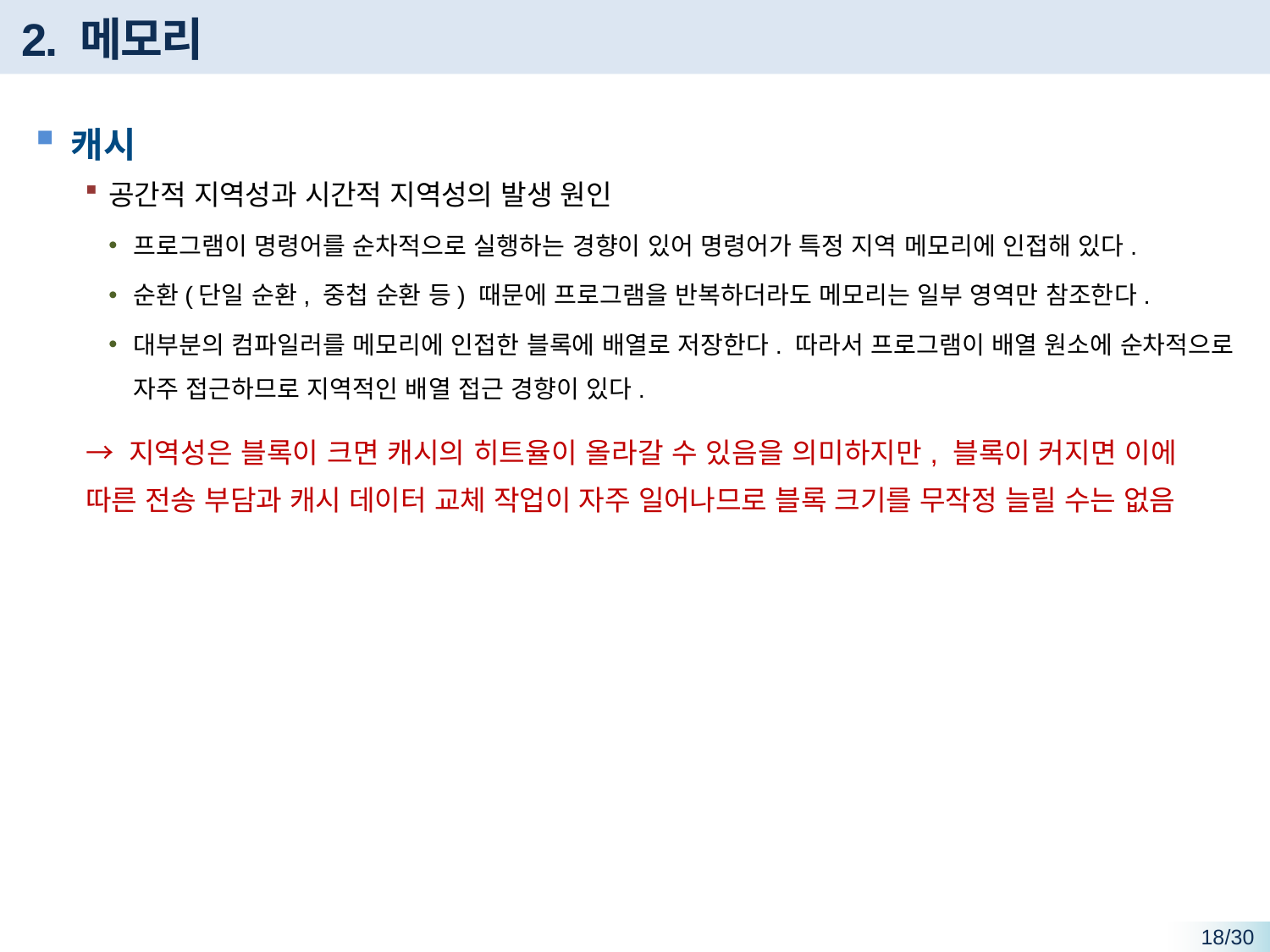

# 2. 메모리
캐시
공간적 지역성과 시간적 지역성의 발생 원인
프로그램이 명령어를 순차적으로 실행하는 경향이 있어 명령어가 특정 지역 메모리에 인접해 있다.
순환(단일 순환, 중첩 순환 등) 때문에 프로그램을 반복하더라도 메모리는 일부 영역만 참조한다.
대부분의 컴파일러를 메모리에 인접한 블록에 배열로 저장한다. 따라서 프로그램이 배열 원소에 순차적으로 자주 접근하므로 지역적인 배열 접근 경향이 있다.

→ 지역성은 블록이 크면 캐시의 히트율이 올라갈 수 있음을 의미하지만, 블록이 커지면 이에 따른 전송 부담과 캐시 데이터 교체 작업이 자주 일어나므로 블록 크기를 무작정 늘릴 수는 없음